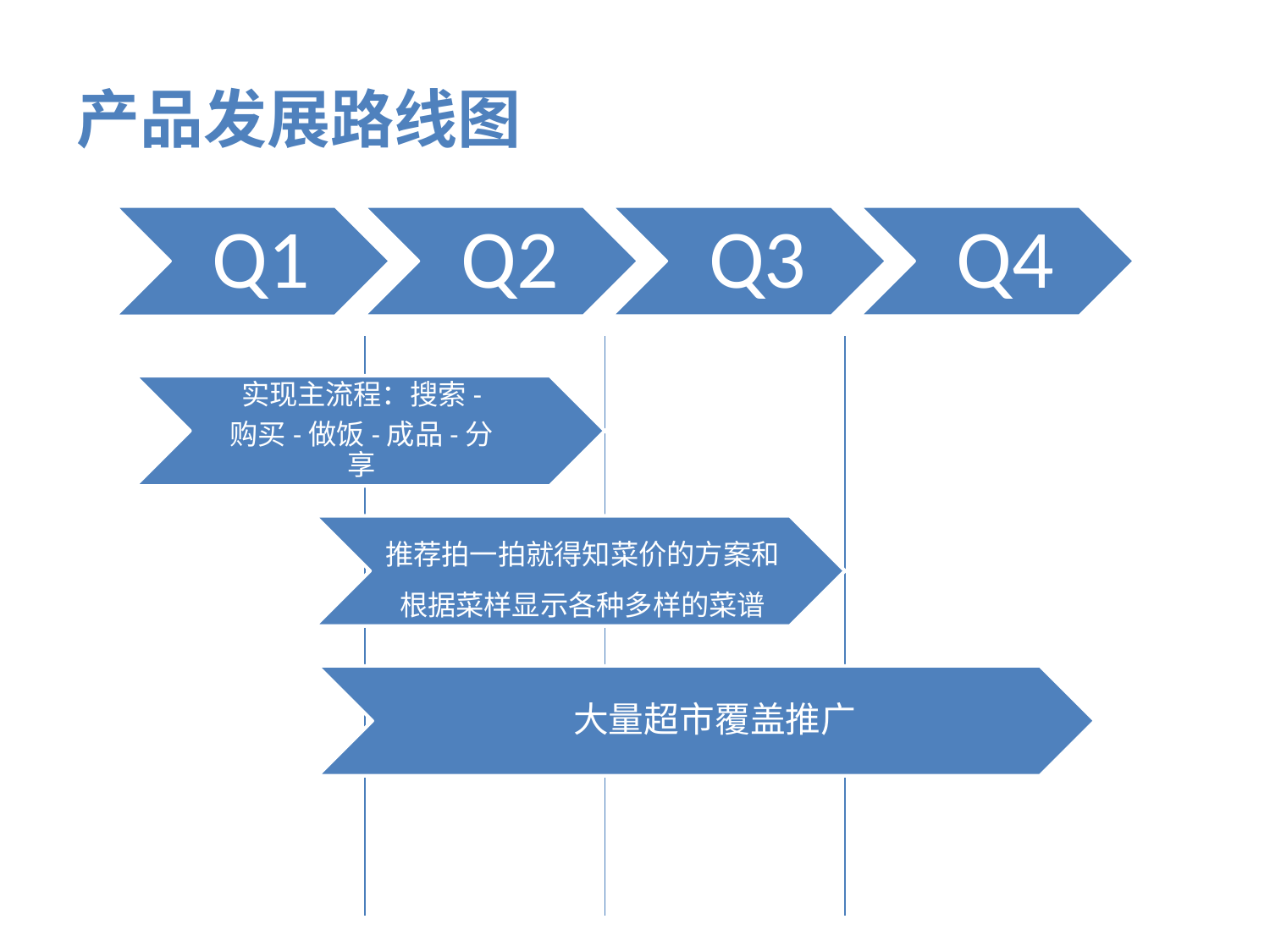

# 产品发展路线图
Q1
Q2
Q3
Q4

实现主流程：搜索-
购买-做饭-成品-分享

推荐拍一拍就得知菜价的方案和根据菜样显示各种多样的菜谱

大量超市覆盖推广